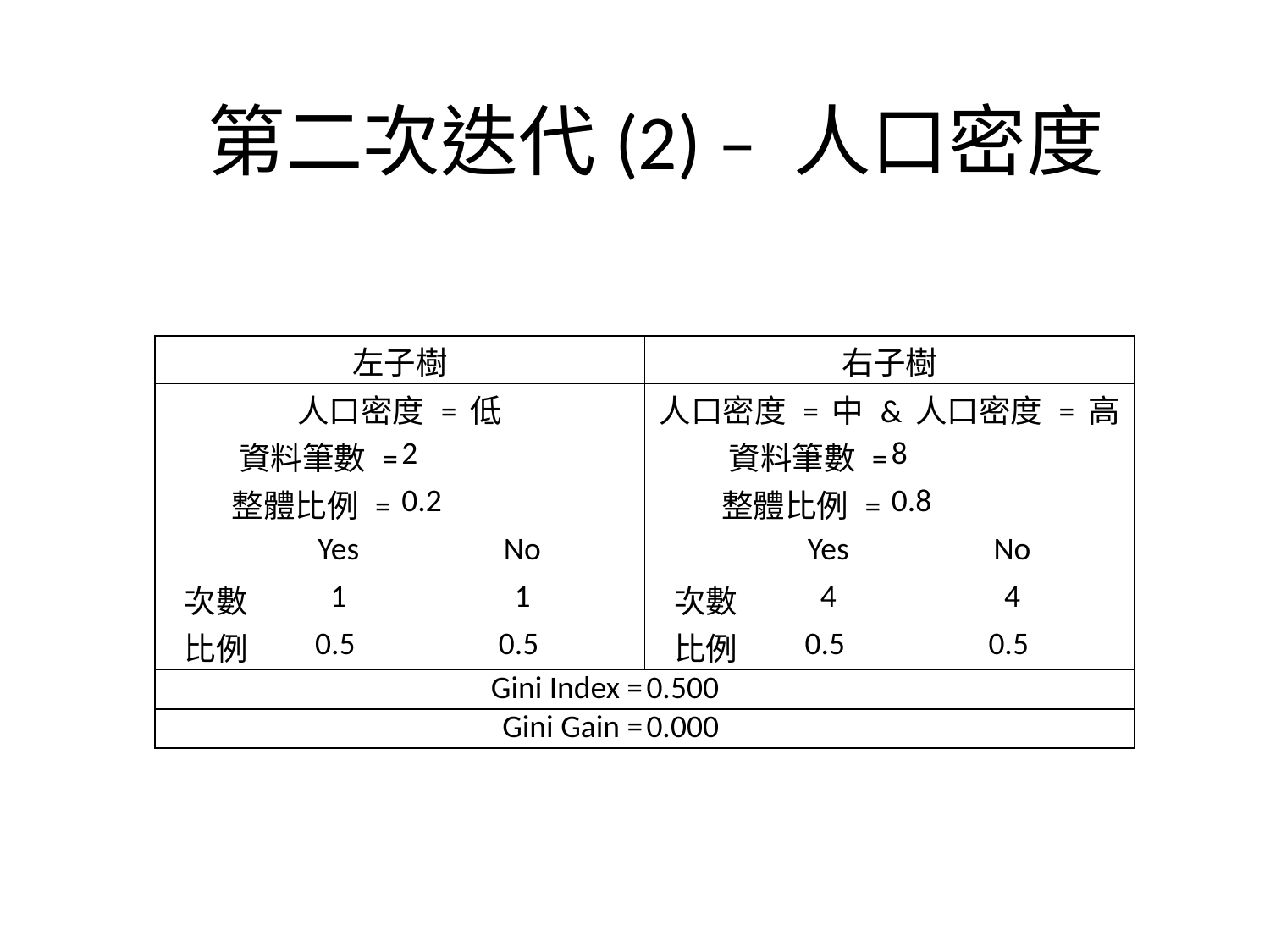

第二次迭代(2) – 人口密度
| 左子樹 |  |  | 右子樹 |  |  |
| --- | --- | --- | --- | --- | --- |
| 人口密度 = 低 |  |  | 人口密度 = 中 & 人口密度 = 高 |  |  |
| 資料筆數 = |  | 2 | 資料筆數 = |  | 8 |
| 整體比例 = |  | 0.2 | 整體比例 = |  | 0.8 |
|  | Yes | No |  | Yes | No |
| 次數 | 1 | 1 | 次數 | 4 | 4 |
| 比例 | 0.5 | 0.5 | 比例 | 0.5 | 0.5 |
| Gini Index = |  |  | 0.500 |  |  |
| Gini Gain = |  |  | 0.000 |  |  |